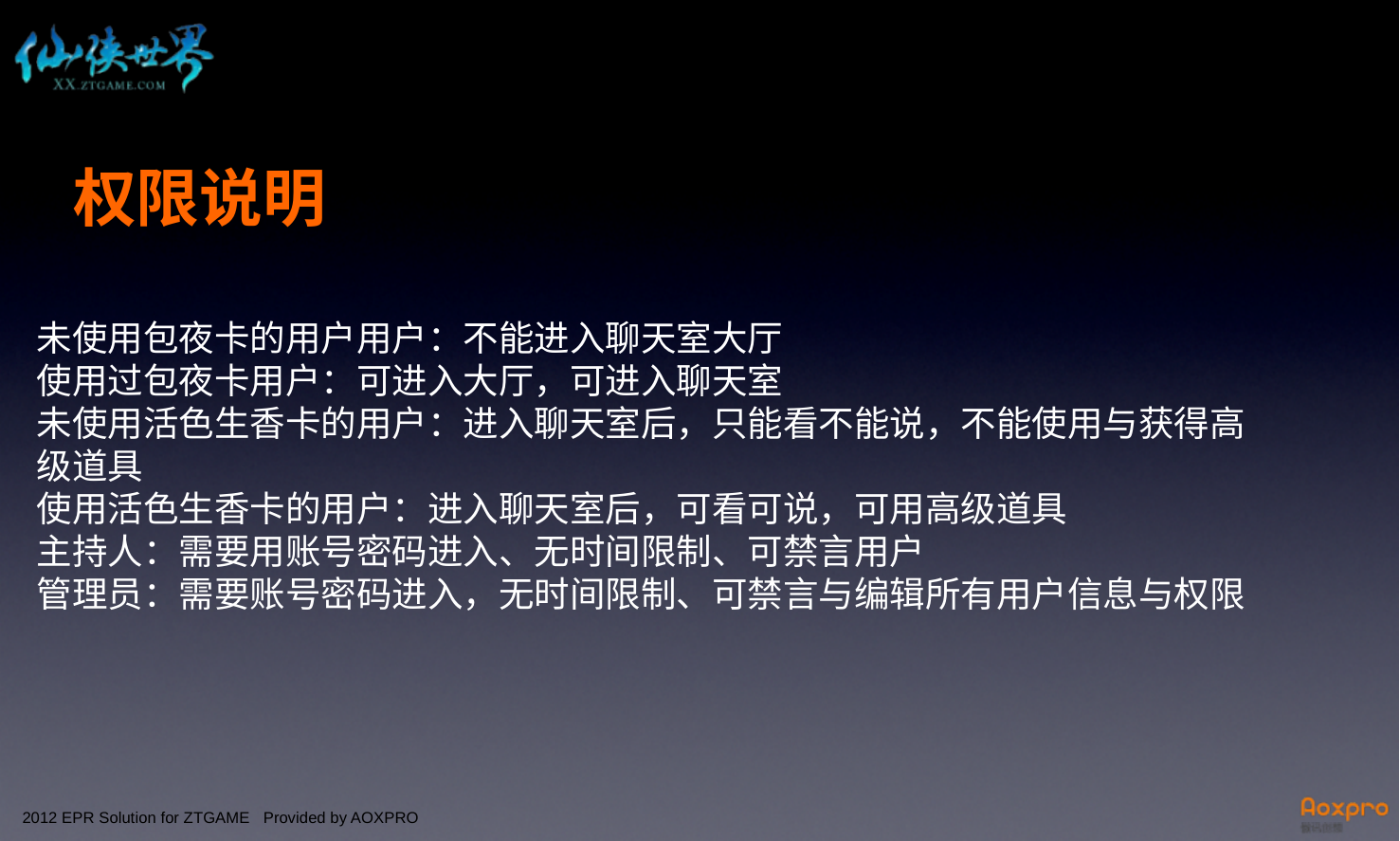

权限说明
未使用包夜卡的用户用户：不能进入聊天室大厅
使用过包夜卡用户：可进入大厅，可进入聊天室
未使用活色生香卡的用户：进入聊天室后，只能看不能说，不能使用与获得高级道具
使用活色生香卡的用户：进入聊天室后，可看可说，可用高级道具
主持人：需要用账号密码进入、无时间限制、可禁言用户
管理员：需要账号密码进入，无时间限制、可禁言与编辑所有用户信息与权限